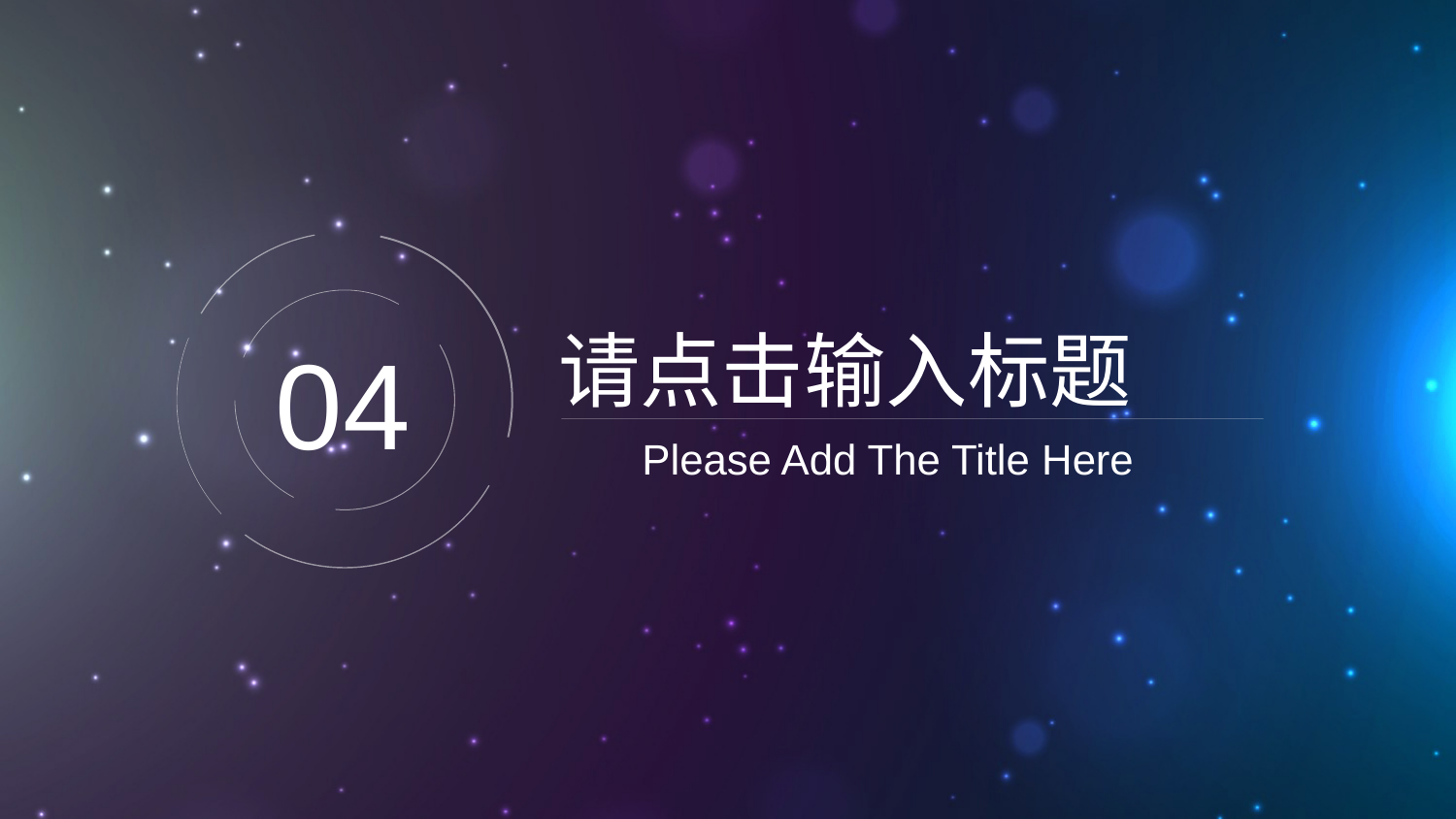

请点击输入标题
04
Please Add The Title Here